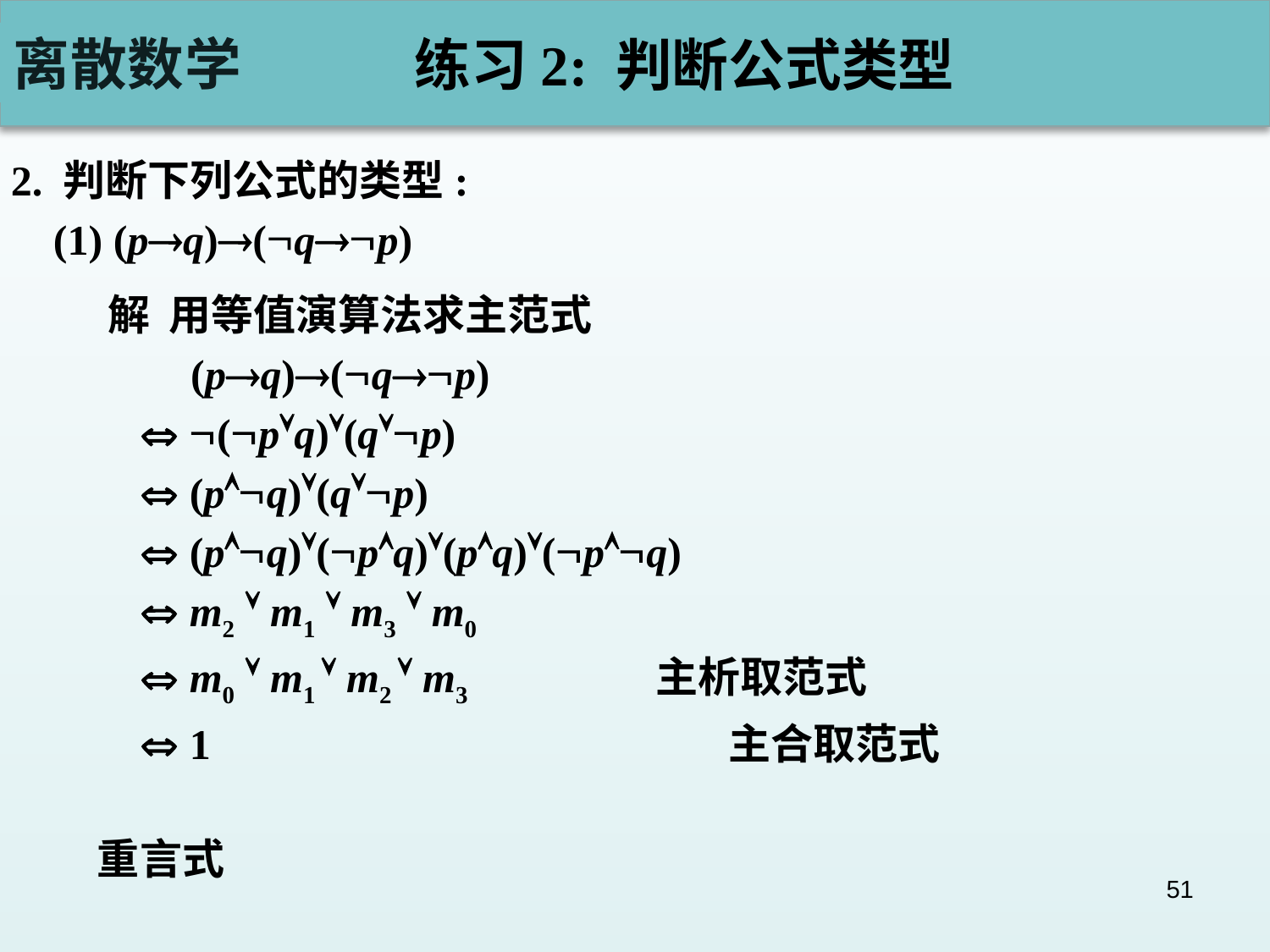

# 练习2: 判断公式类型
2. 判断下列公式的类型:
    (1) (p→q)→(¬q→¬p)
解  用等值演算法求主范式
       (p→q)→(¬q→¬p)
   ⇔ ¬(¬p∨q)∨(q∨¬p)
   ⇔ (p∧¬q)∨(q∨¬p)
   ⇔ (p∧¬q)∨(¬p∧q)∨(p∧q)∨(¬p∧¬q)
   ⇔ m2 ∨ m1 ∨ m3 ∨ m0
   ⇔ m0 ∨ m1 ∨ m2 ∨ m3                             主析取范式
   ⇔ 1                                                主合取范式
重言式
51